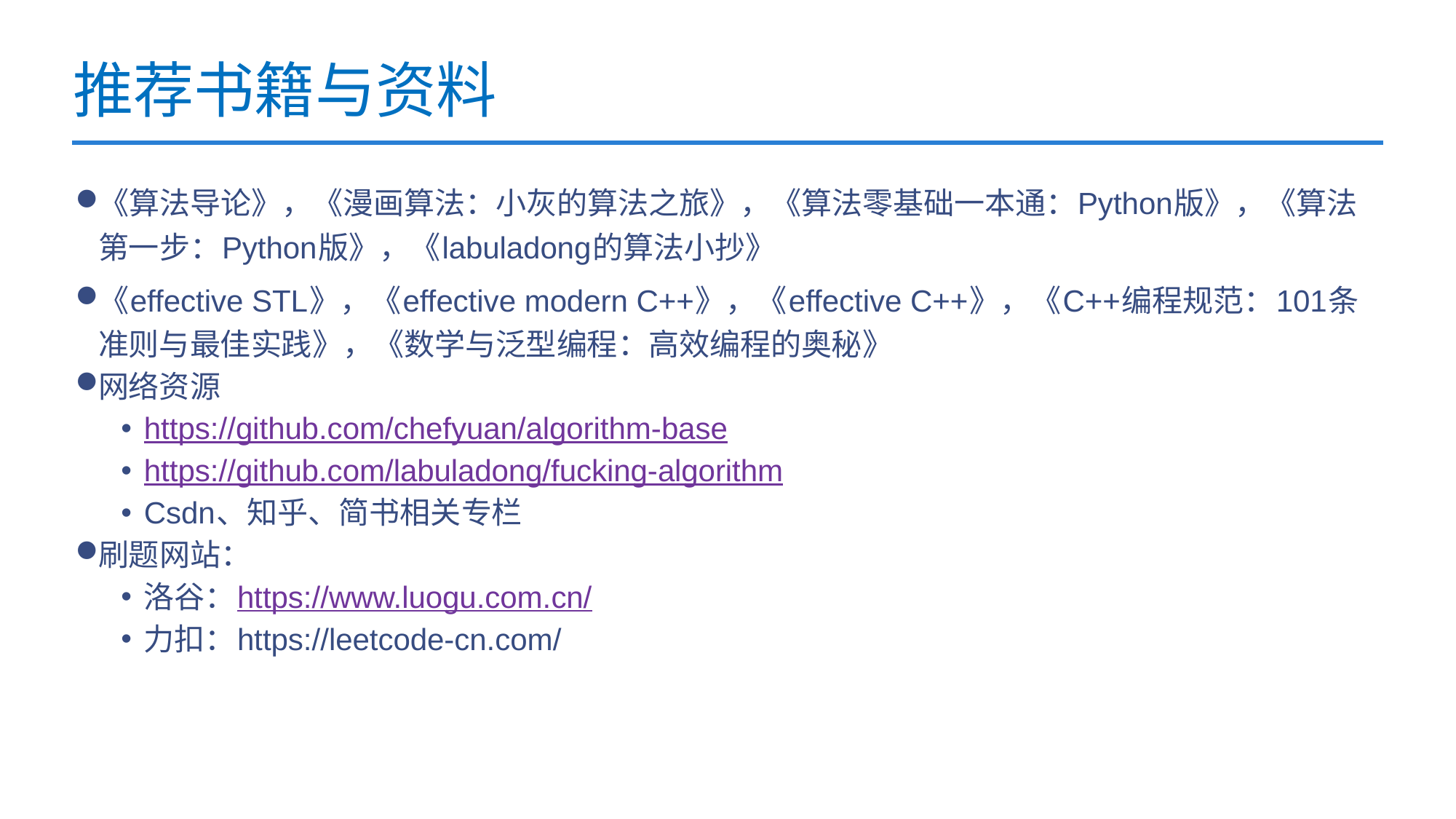

# 推荐书籍与资料
《算法导论》，《漫画算法：小灰的算法之旅》，《算法零基础一本通：Python版》，《算法第一步：Python版》，《labuladong的算法小抄》
《effective STL》，《effective modern C++》，《effective C++》，《C++编程规范：101条准则与最佳实践》，《数学与泛型编程：高效编程的奥秘》
网络资源
https://github.com/chefyuan/algorithm-base
https://github.com/labuladong/fucking-algorithm
Csdn、知乎、简书相关专栏
刷题网站：
洛谷：https://www.luogu.com.cn/
力扣：https://leetcode-cn.com/